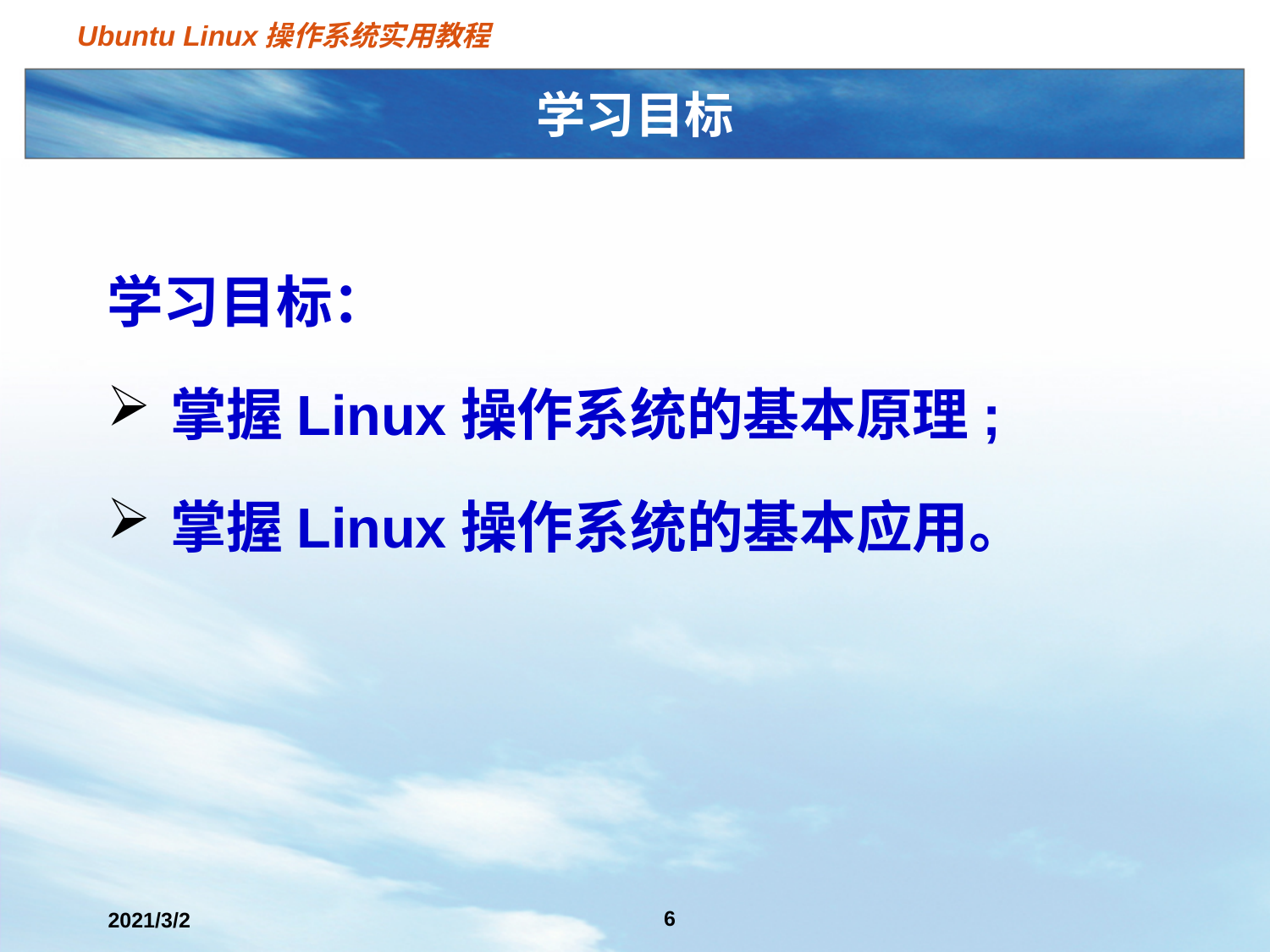

# 学习目标
学习目标：
掌握Linux操作系统的基本原理;
掌握Linux操作系统的基本应用。

6
2021/3/2